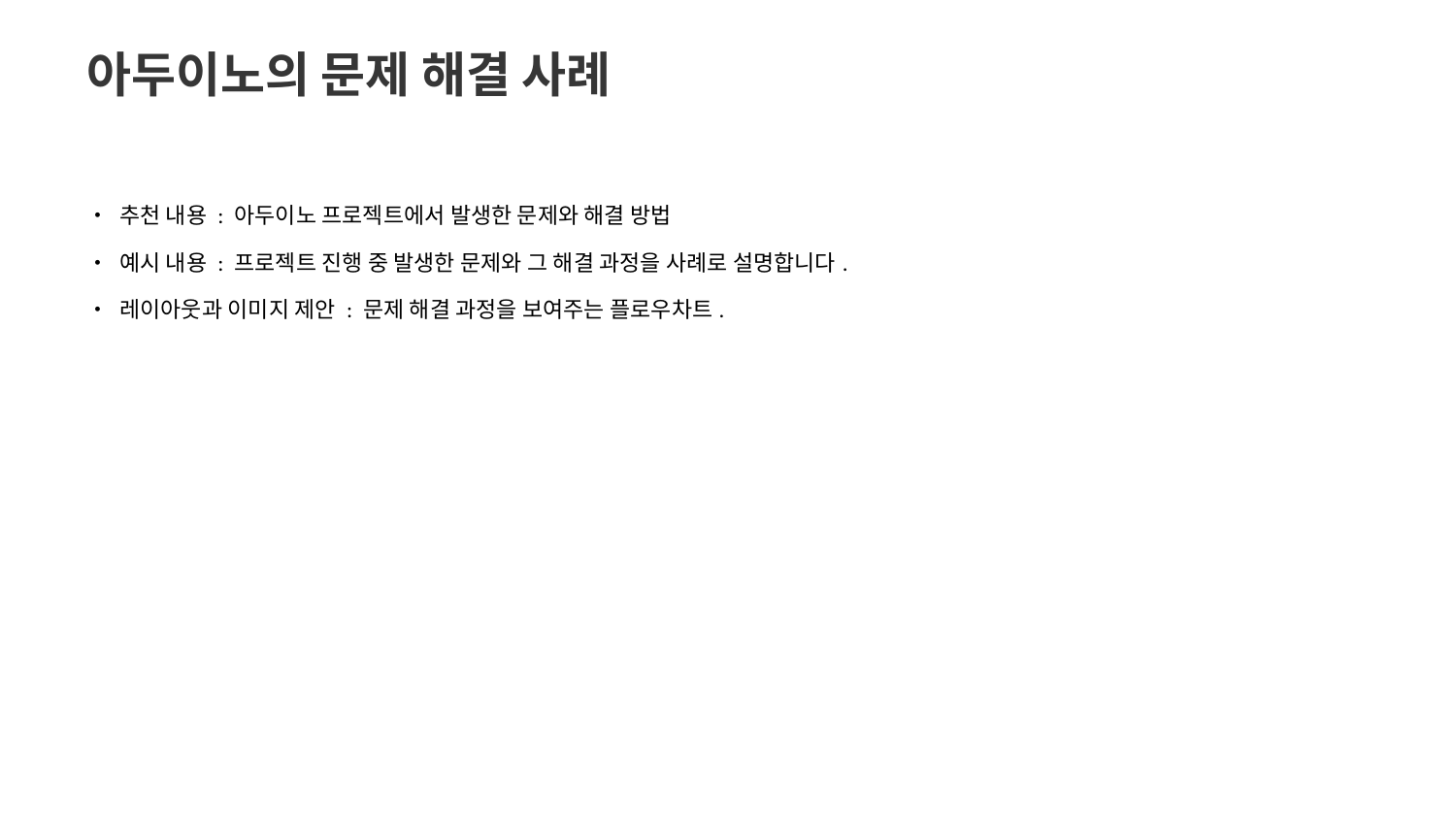

아두이노의 문제 해결 사례
• 추천 내용 : 아두이노 프로젝트에서 발생한 문제와 해결 방법
• 예시 내용 : 프로젝트 진행 중 발생한 문제와 그 해결 과정을 사례로 설명합니다.
• 레이아웃과 이미지 제안 : 문제 해결 과정을 보여주는 플로우차트.